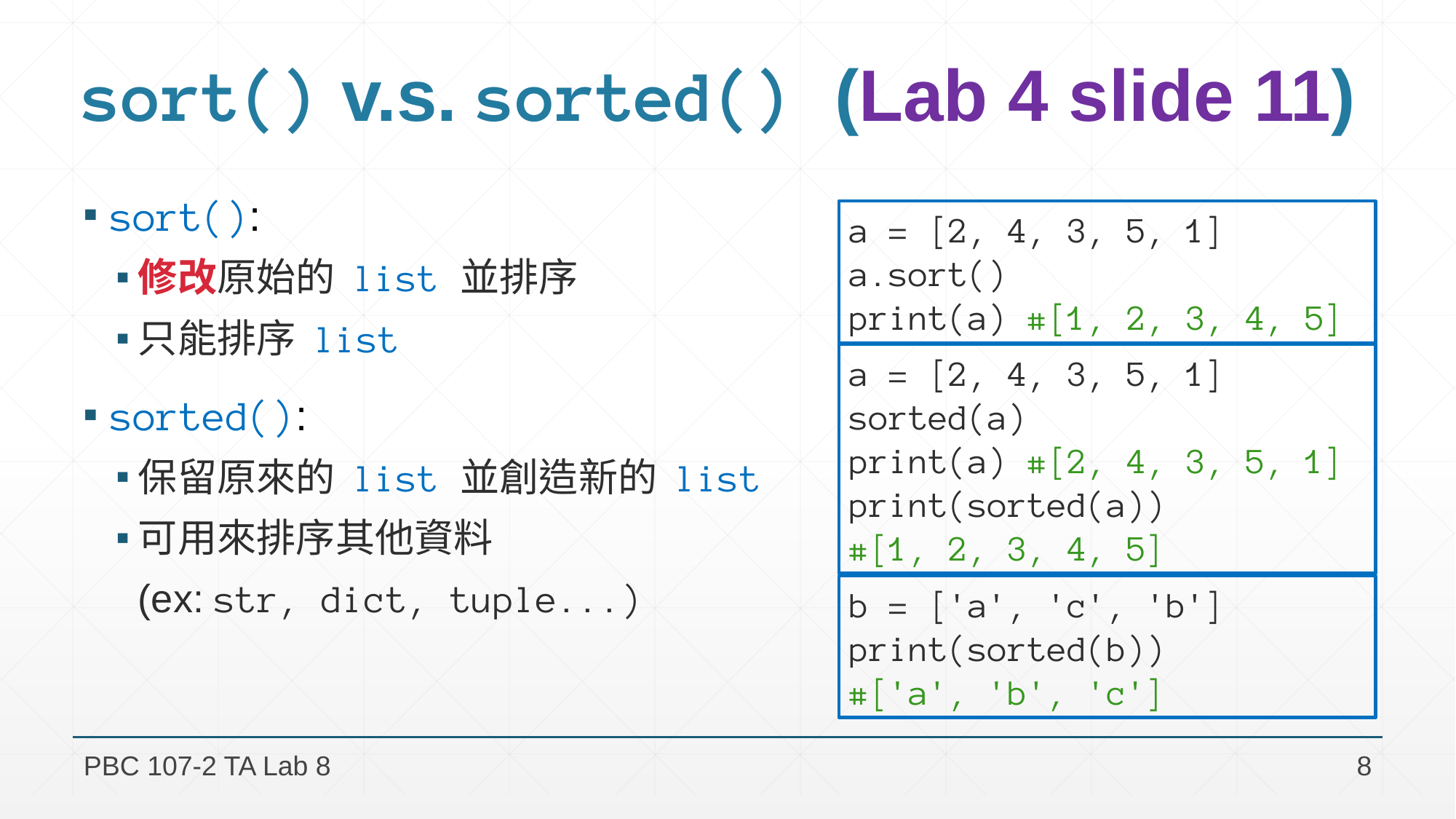

# sort() v.s. sorted() (Lab 4 slide 11)
sort():
修改原始的 list 並排序
只能排序 list
sorted():
保留原來的 list 並創造新的 list
可用來排序其他資料
  (ex: str, dict, tuple...)

a = [2, 4, 3, 5, 1]
a.sort()
print(a) #[1, 2, 3, 4, 5]
a = [2, 4, 3, 5, 1]
sorted(a)
print(a) #[2, 4, 3, 5, 1]
print(sorted(a))
#[1, 2, 3, 4, 5]
b = ['a', 'c', 'b']
print(sorted(b))
#['a', 'b', 'c']
PBC 107-2 TA Lab 8
8